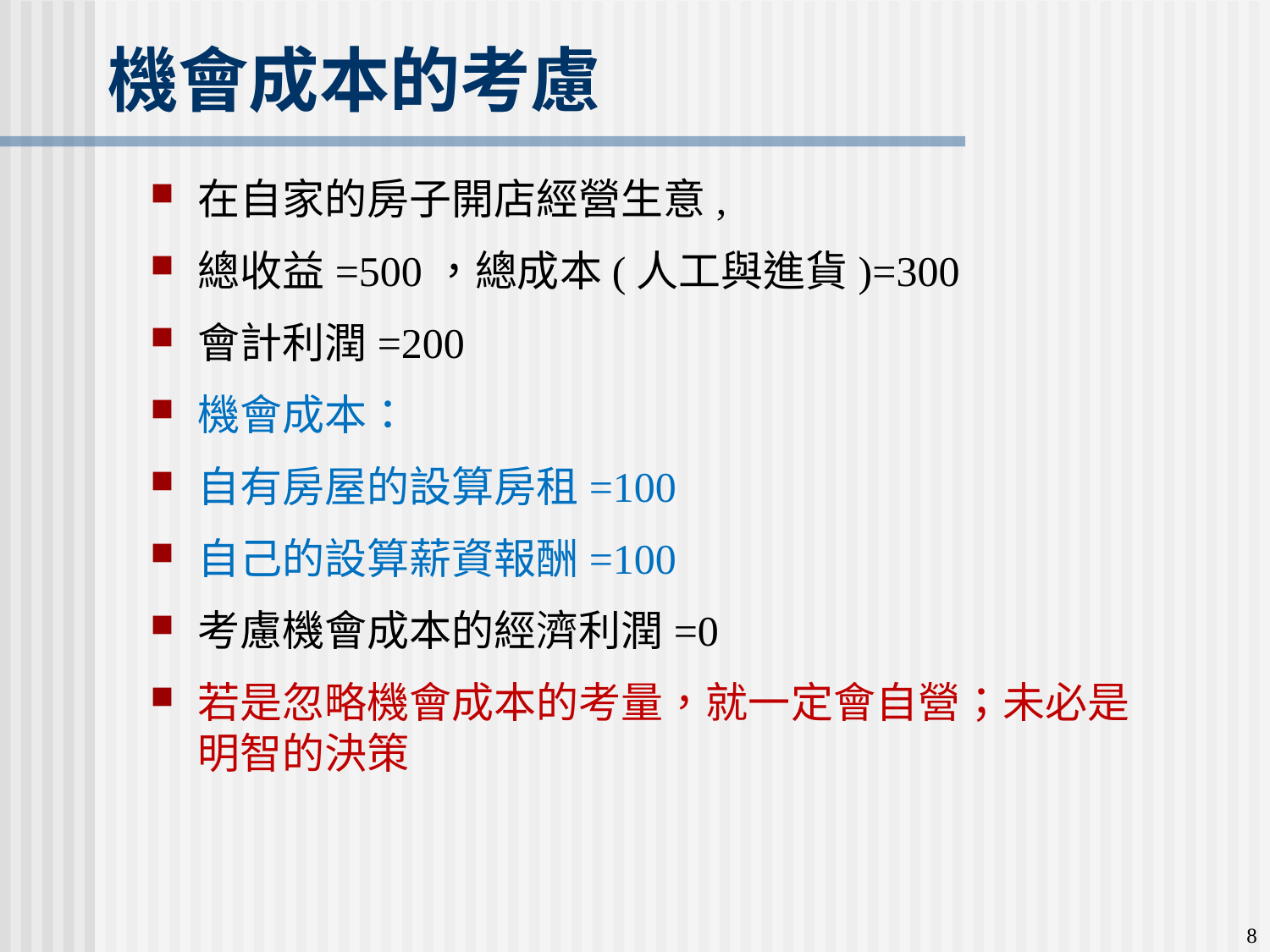

機會成本的考慮
在自家的房子開店經營生意,
總收益=500，總成本(人工與進貨)=300
會計利潤=200
機會成本：
自有房屋的設算房租=100
自己的設算薪資報酬=100
考慮機會成本的經濟利潤=0
若是忽略機會成本的考量，就一定會自營；未必是明智的決策
8